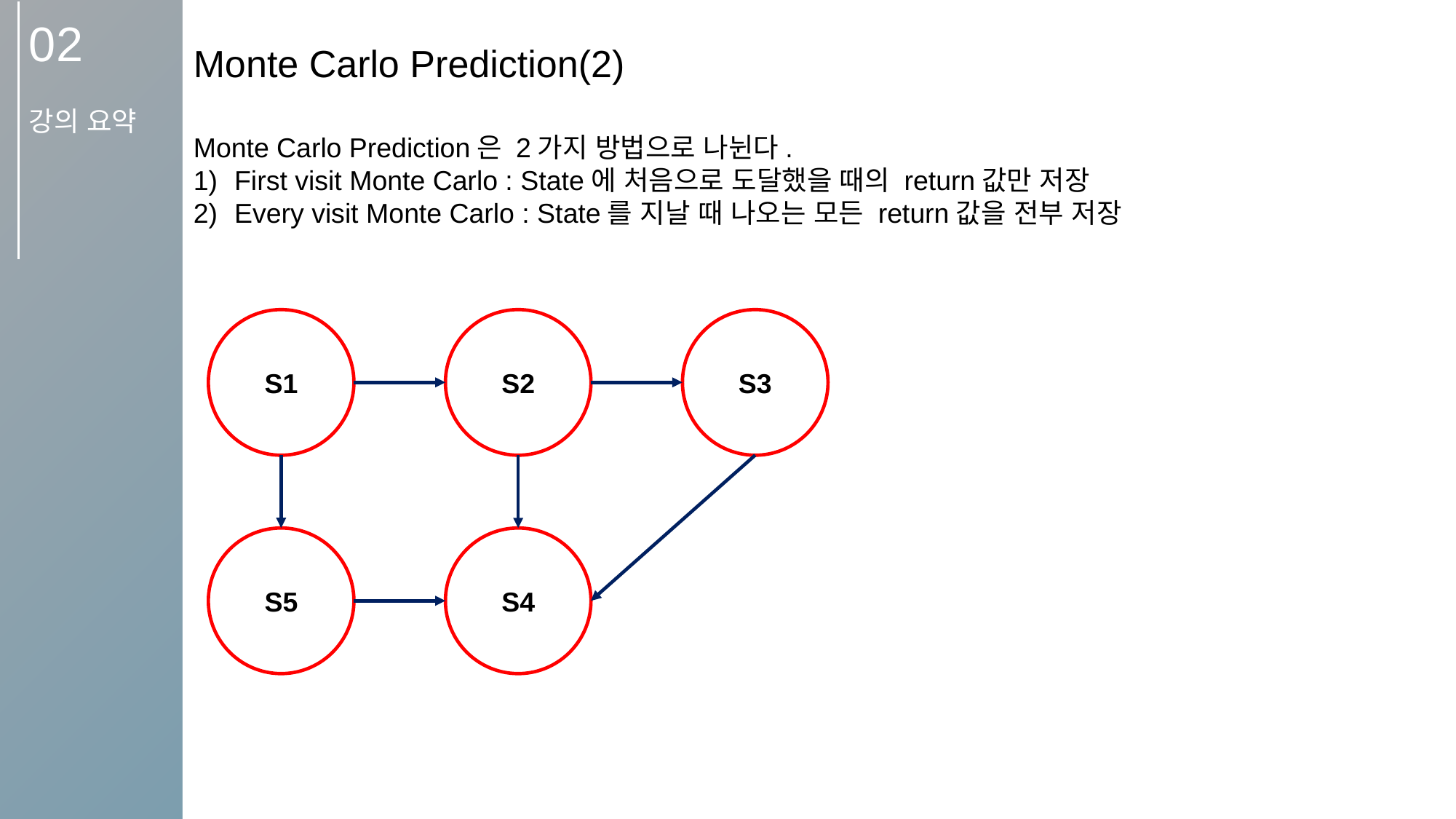

02

강의 요약

Monte Carlo Prediction(2)

Monte Carlo Prediction은 2가지 방법으로 나뉜다.
First visit Monte Carlo : State에 처음으로 도달했을 때의 return값만 저장
Every visit Monte Carlo : State를 지날 때 나오는 모든 return값을 전부 저장
S1
S2
S3
S5
S4